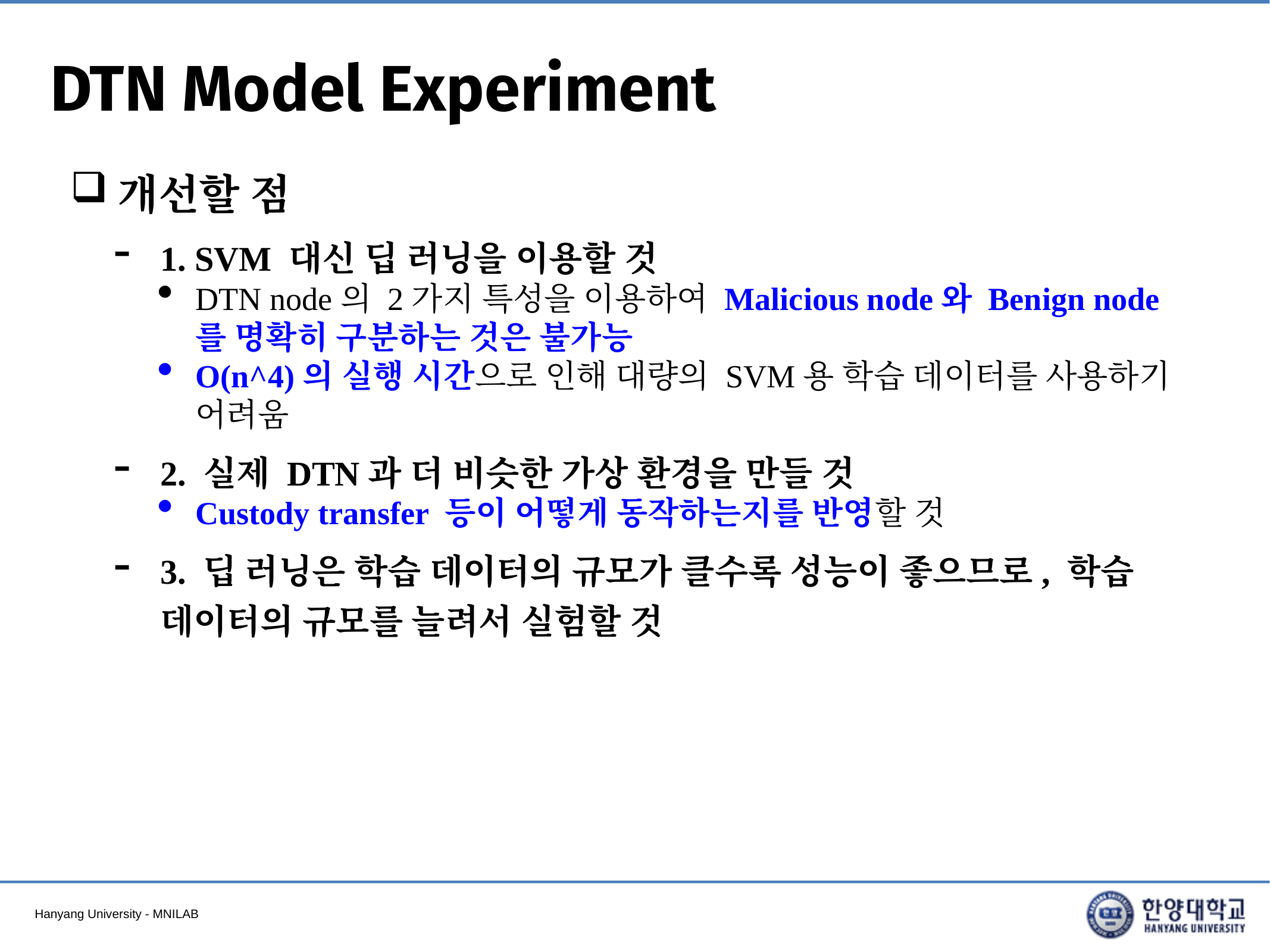

# DTN Model Experiment
개선할 점
1. SVM 대신 딥 러닝을 이용할 것
DTN node의 2가지 특성을 이용하여 Malicious node와 Benign node를 명확히 구분하는 것은 불가능
O(n^4)의 실행 시간으로 인해 대량의 SVM용 학습 데이터를 사용하기 어려움
2. 실제 DTN과 더 비슷한 가상 환경을 만들 것
Custody transfer 등이 어떻게 동작하는지를 반영할 것
3. 딥 러닝은 학습 데이터의 규모가 클수록 성능이 좋으므로, 학습 데이터의 규모를 늘려서 실험할 것